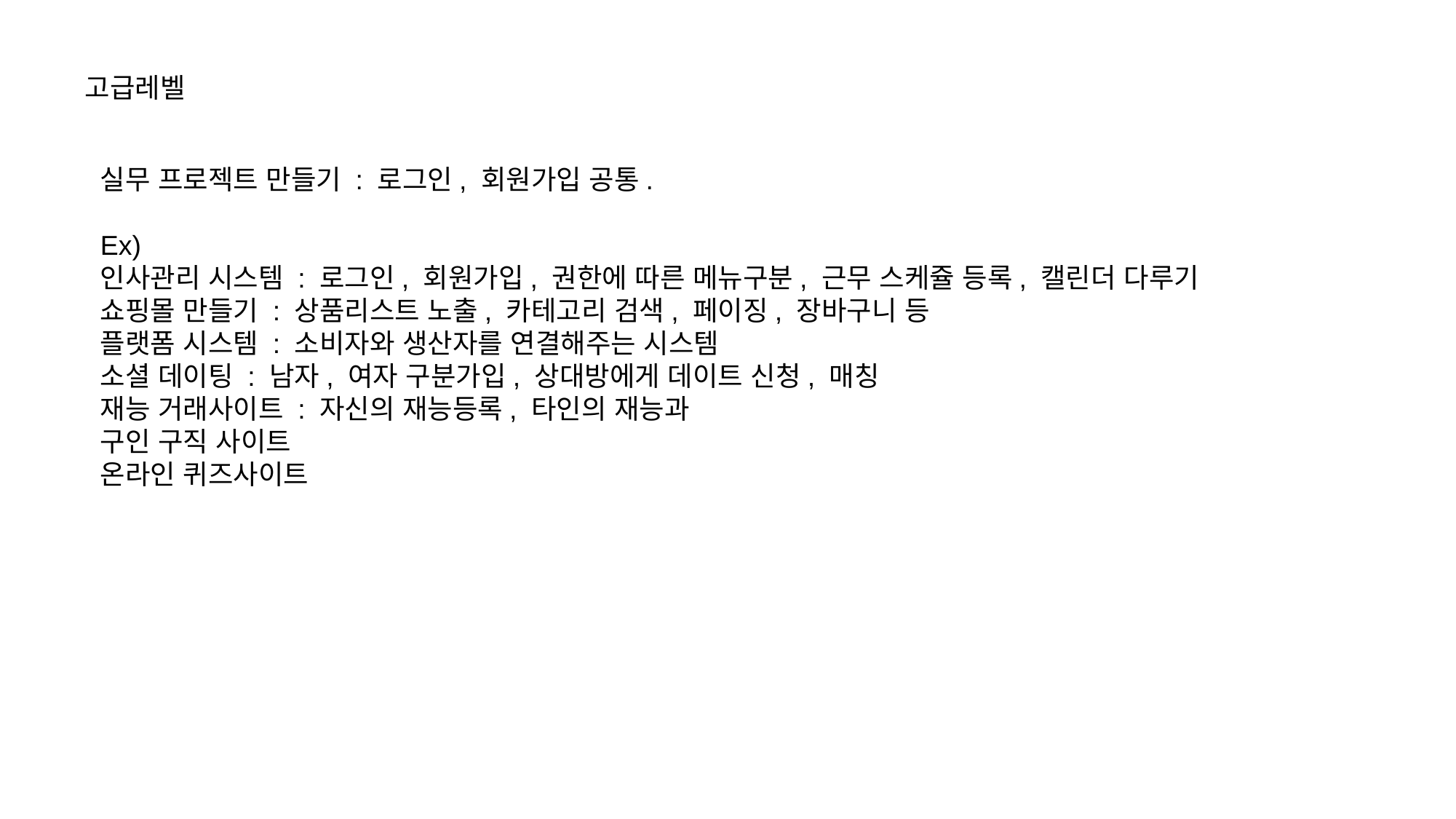

고급레벨
실무 프로젝트 만들기 : 로그인, 회원가입 공통.

Ex)
인사관리 시스템 : 로그인, 회원가입, 권한에 따른 메뉴구분, 근무 스케쥴 등록, 캘린더 다루기
쇼핑몰 만들기 : 상품리스트 노출, 카테고리 검색, 페이징, 장바구니 등
플랫폼 시스템 : 소비자와 생산자를 연결해주는 시스템
소셜 데이팅 : 남자, 여자 구분가입, 상대방에게 데이트 신청, 매칭
재능 거래사이트 : 자신의 재능등록, 타인의 재능과
구인 구직 사이트
온라인 퀴즈사이트